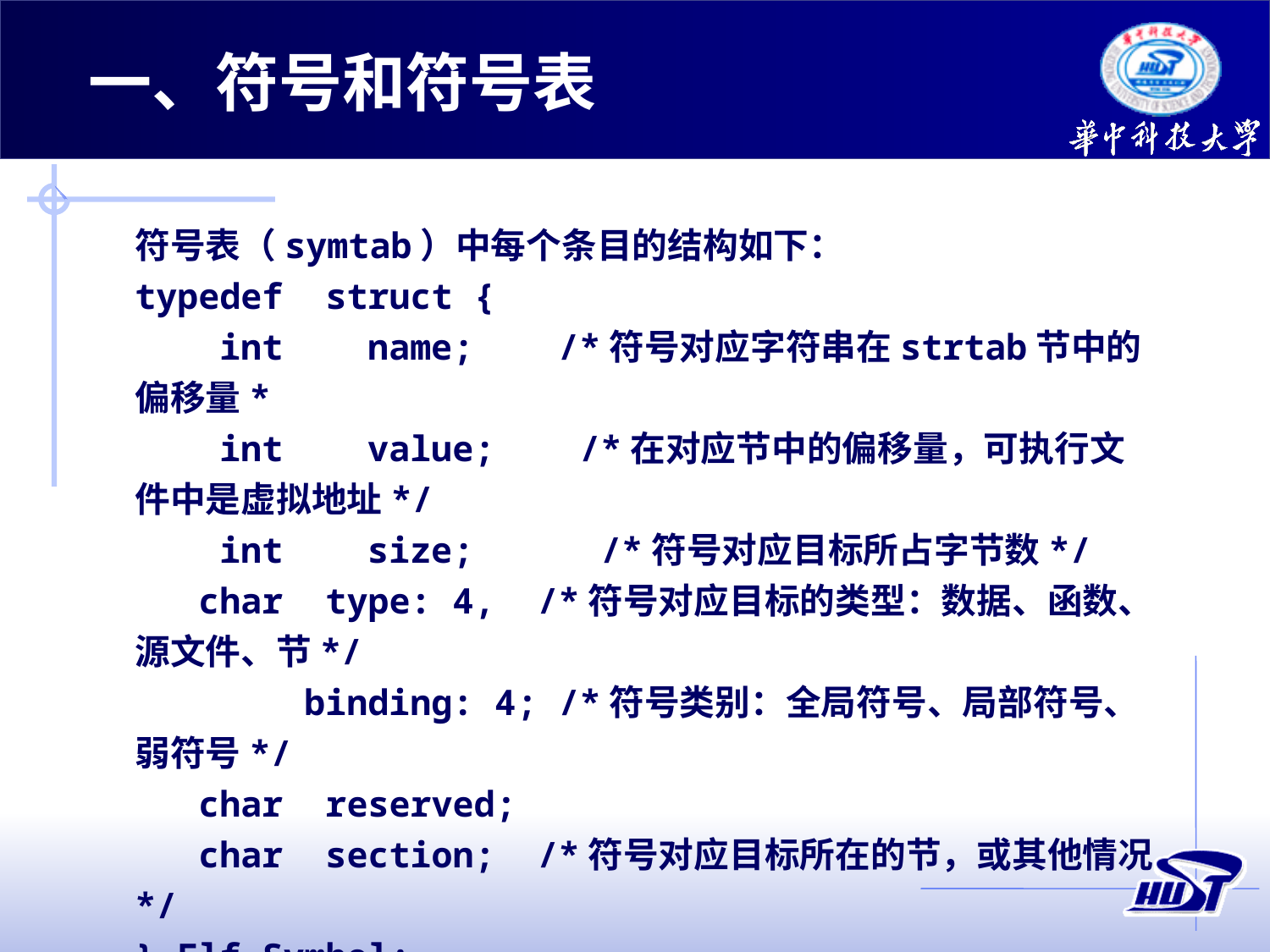

一、符号和符号表
符号表（symtab）中每个条目的结构如下：
typedef  struct {
    int    name;    /*符号对应字符串在strtab节中的偏移量*
    int    value;    /*在对应节中的偏移量，可执行文件中是虚拟地址*/
    int    size;      /*符号对应目标所占字节数*/
   char  type: 4,  /*符号对应目标的类型：数据、函数、源文件、节*/
   	  binding: 4; /*符号类别：全局符号、局部符号、弱符号*/
   char  reserved;
   char  section;  /*符号对应目标所在的节，或其他情况*/
} Elf_Symbol;